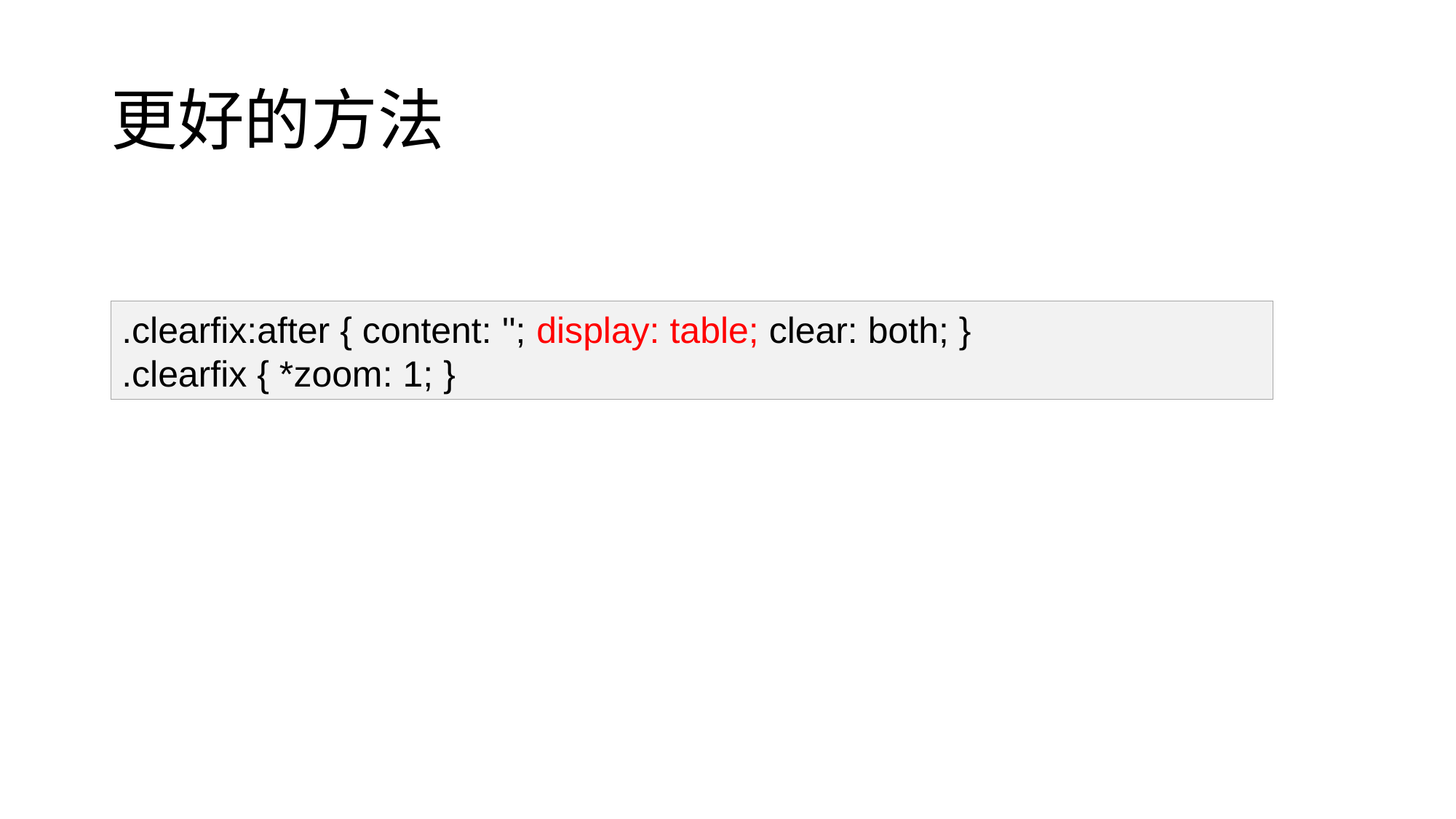

# 更好的方法
.clearfix:after { content: ''; display: table; clear: both; }
.clearfix { *zoom: 1; }